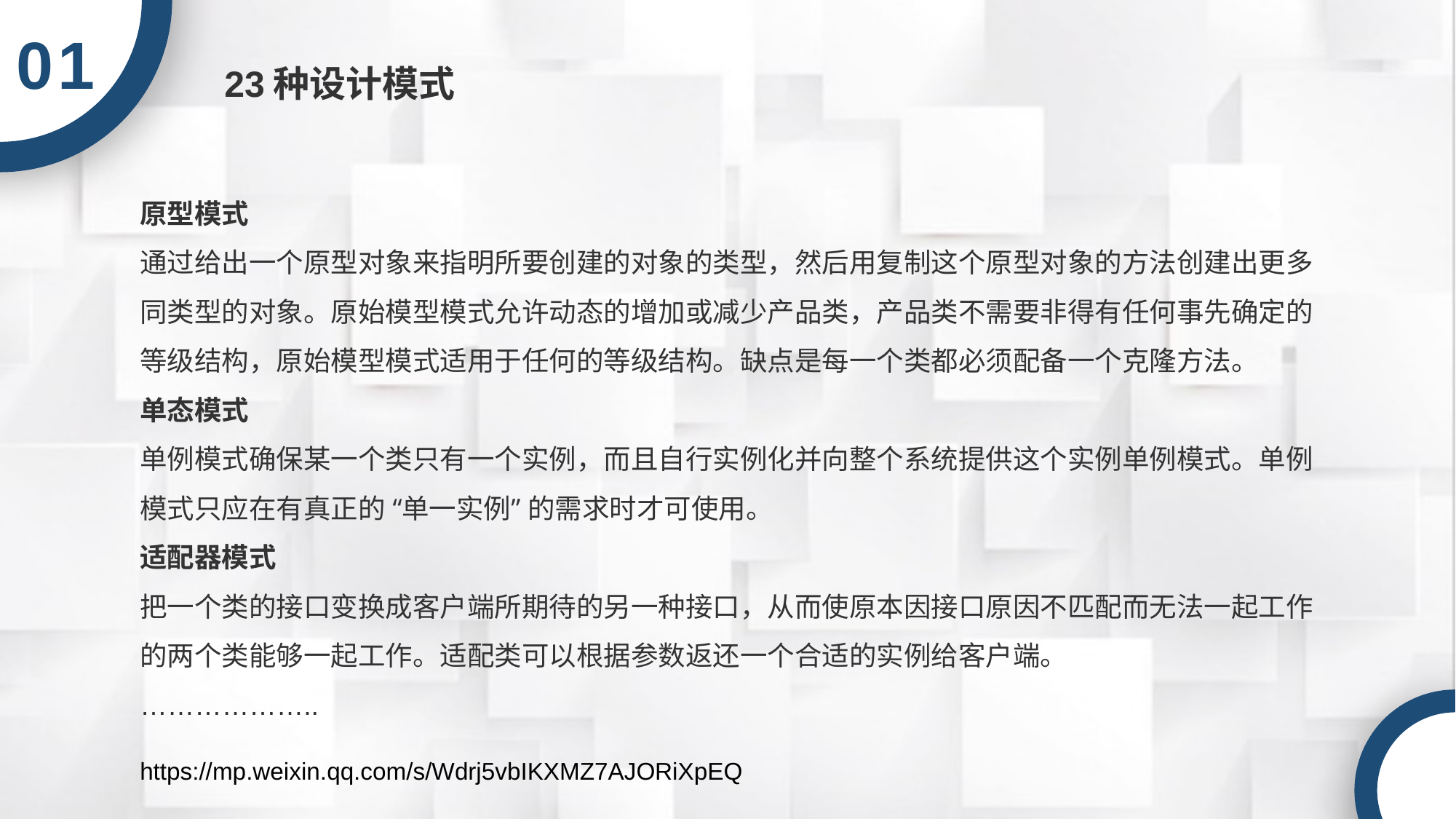

01
23种设计模式

原型模式
通过给出一个原型对象来指明所要创建的对象的类型，然后用复制这个原型对象的方法创建出更多同类型的对象。原始模型模式允许动态的增加或减少产品类，产品类不需要非得有任何事先确定的等级结构，原始模型模式适用于任何的等级结构。缺点是每一个类都必须配备一个克隆方法。
单态模式
单例模式确保某一个类只有一个实例，而且自行实例化并向整个系统提供这个实例单例模式。单例模式只应在有真正的 “单一实例” 的需求时才可使用。
适配器模式
把一个类的接口变换成客户端所期待的另一种接口，从而使原本因接口原因不匹配而无法一起工作的两个类能够一起工作。适配类可以根据参数返还一个合适的实例给客户端。
………………..

https://mp.weixin.qq.com/s/Wdrj5vbIKXMZ7AJORiXpEQ